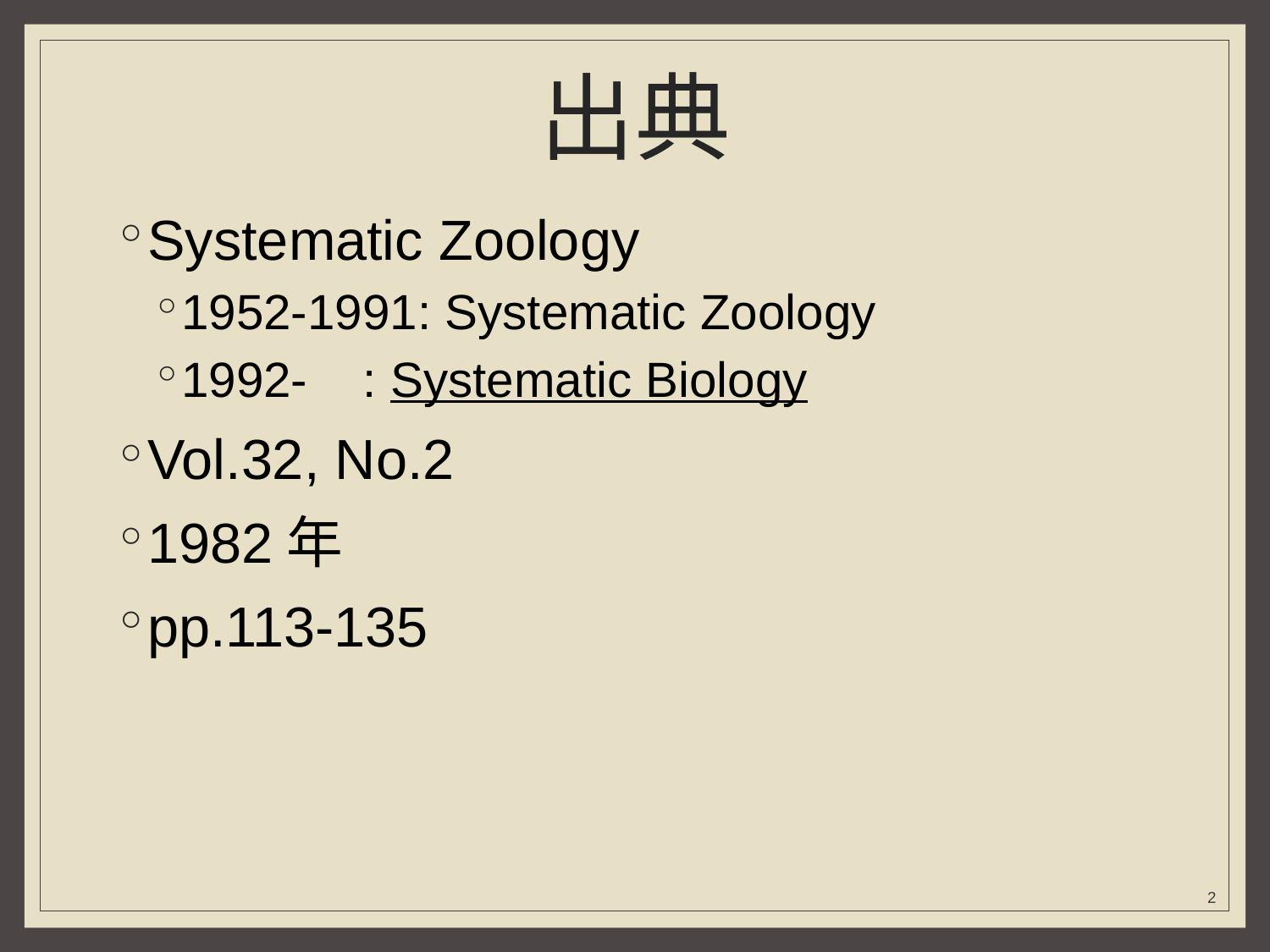

# 出典
Systematic Zoology
1952-1991: Systematic Zoology
1992-    : Systematic Biology
Vol.32, No.2
1982年
pp.113-135

2